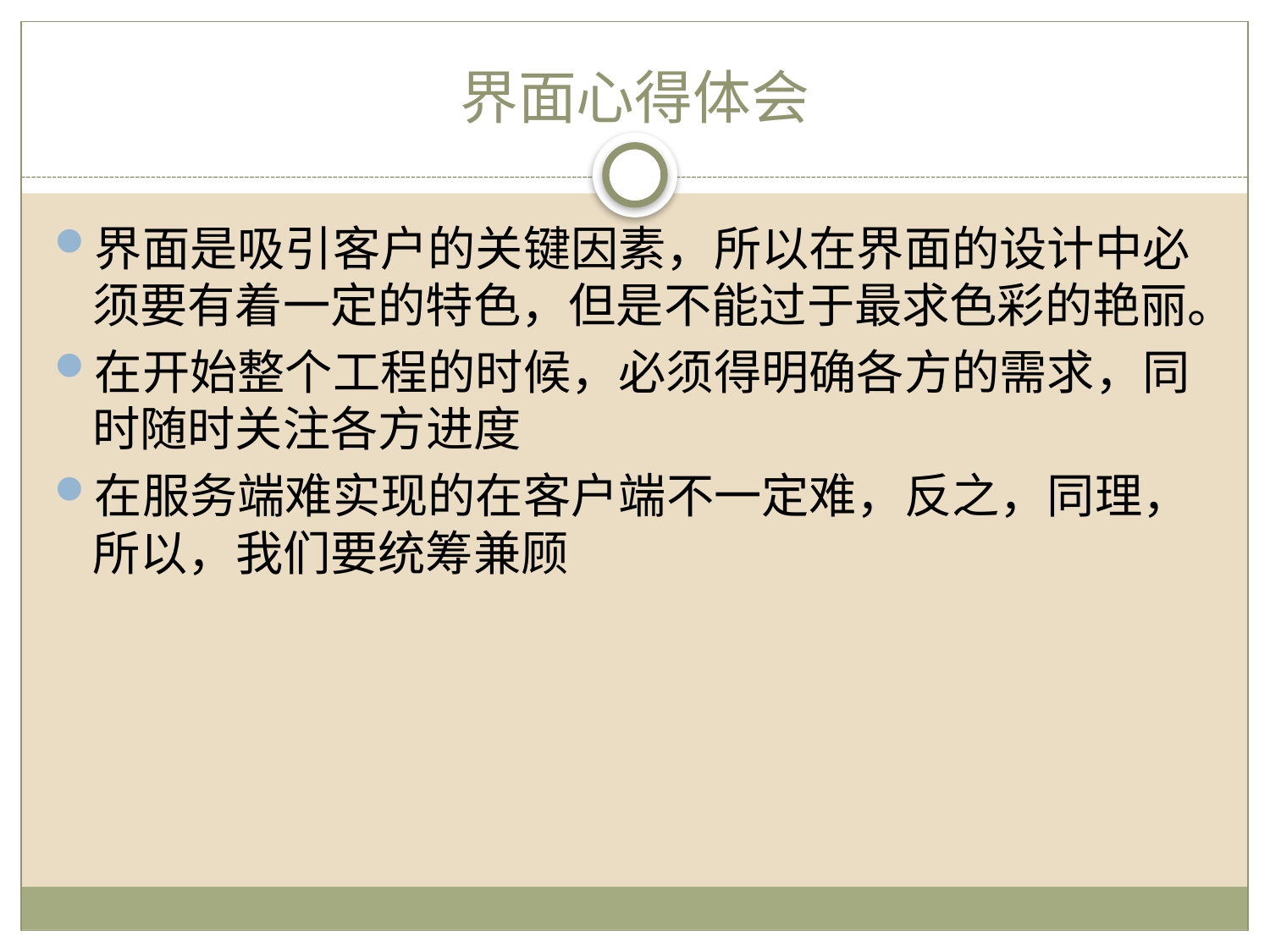

# 界面心得体会
界面是吸引客户的关键因素，所以在界面的设计中必须要有着一定的特色，但是不能过于最求色彩的艳丽。
在开始整个工程的时候，必须得明确各方的需求，同时随时关注各方进度
在服务端难实现的在客户端不一定难，反之，同理，所以，我们要统筹兼顾